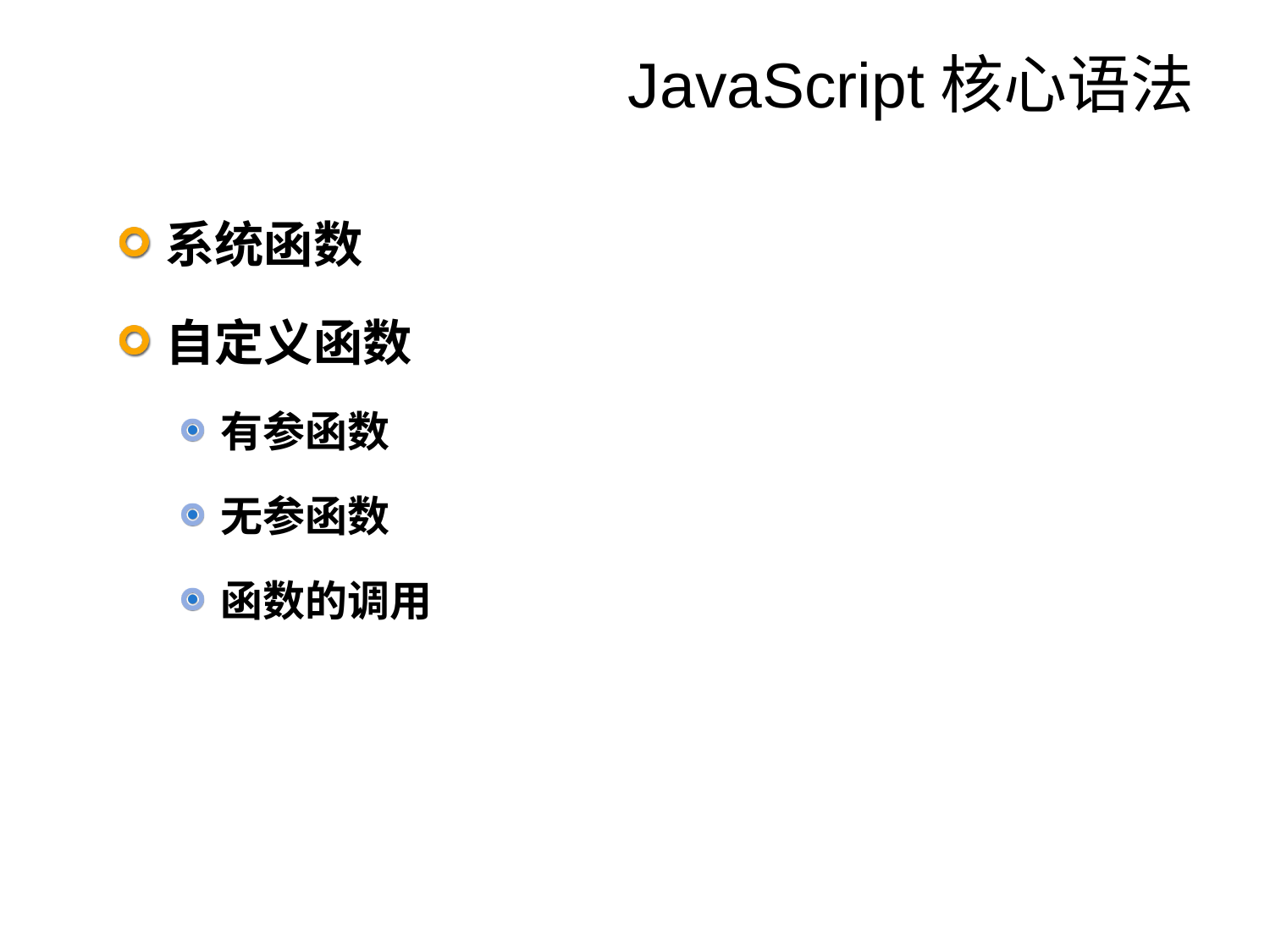

# JavaScript核心语法
系统函数
自定义函数
有参函数
无参函数
函数的调用